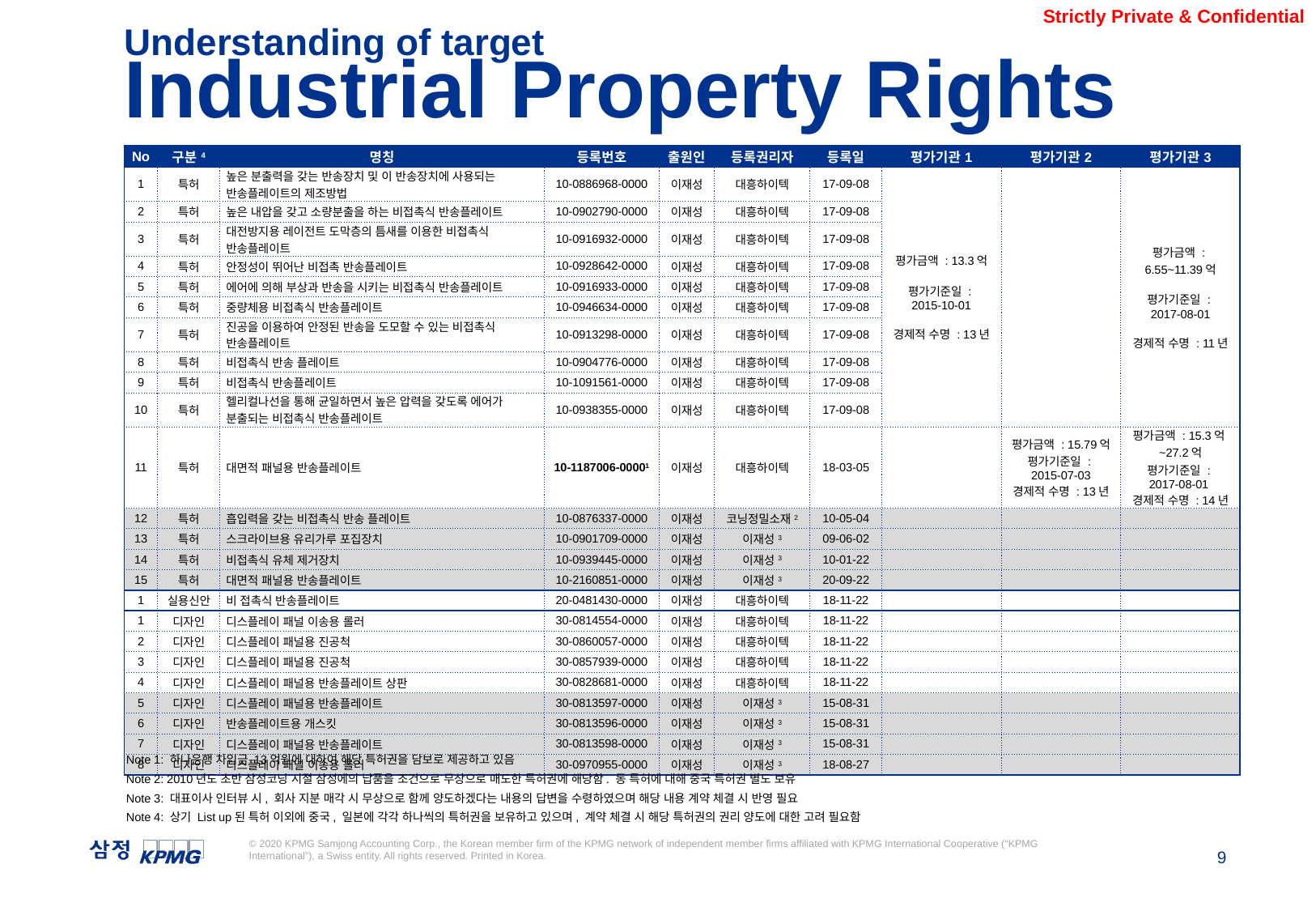

Understanding of target
Industrial Property Rights
| No | 구분4 | 명칭 | 등록번호 | 출원인 | 등록권리자 | 등록일 | 평가기관1 | 평가기관2 | 평가기관3 |
| --- | --- | --- | --- | --- | --- | --- | --- | --- | --- |
| 1 | 특허 | 높은 분출력을 갖는 반송장치 및 이 반송장치에 사용되는 반송플레이트의 제조방법 | 10-0886968-0000 | 이재성 | 대흥하이텍 | 17-09-08 | 평가금액 : 13.3억 평가기준일 : 2015-10-01 경제적 수명 : 13년 |  | 평가금액 : 6.55~11.39억 평가기준일 : 2017-08-01 경제적 수명 : 11년 |
| 2 | 특허 | 높은 내압을 갖고 소량분출을 하는 비접촉식 반송플레이트 | 10-0902790-0000 | 이재성 | 대흥하이텍 | 17-09-08 |  |  |  |
| 3 | 특허 | 대전방지용 레이전트 도막층의 틈새를 이용한 비접촉식 반송플레이트 | 10-0916932-0000 | 이재성 | 대흥하이텍 | 17-09-08 |  |  |  |
| 4 | 특허 | 안정성이 뛰어난 비접촉 반송플레이트 | 10-0928642-0000 | 이재성 | 대흥하이텍 | 17-09-08 |  |  |  |
| 5 | 특허 | 에어에 의해 부상과 반송을 시키는 비접촉식 반송플레이트 | 10-0916933-0000 | 이재성 | 대흥하이텍 | 17-09-08 |  |  |  |
| 6 | 특허 | 중량체용 비접촉식 반송플레이트 | 10-0946634-0000 | 이재성 | 대흥하이텍 | 17-09-08 |  |  |  |
| 7 | 특허 | 진공을 이용하여 안정된 반송을 도모할 수 있는 비접촉식 반송플레이트 | 10-0913298-0000 | 이재성 | 대흥하이텍 | 17-09-08 |  |  |  |
| 8 | 특허 | 비접촉식 반송 플레이트 | 10-0904776-0000 | 이재성 | 대흥하이텍 | 17-09-08 |  |  |  |
| 9 | 특허 | 비접촉식 반송플레이트 | 10-1091561-0000 | 이재성 | 대흥하이텍 | 17-09-08 |  |  |  |
| 10 | 특허 | 헬리컬나선을 통해 균일하면서 높은 압력을 갖도록 에어가 분출되는 비접촉식 반송플레이트 | 10-0938355-0000 | 이재성 | 대흥하이텍 | 17-09-08 |  |  |  |
| 11 | 특허 | 대면적 패널용 반송플레이트 | 10-1187006-00001 | 이재성 | 대흥하이텍 | 18-03-05 |  | 평가금액 : 15.79억 평가기준일 : 2015-07-03 경제적 수명 : 13년 | 평가금액 : 15.3억~27.2억 평가기준일 : 2017-08-01 경제적 수명 : 14년 |
| 12 | 특허 | 흡입력을 갖는 비접촉식 반송 플레이트 | 10-0876337-0000 | 이재성 | 코닝정밀소재2 | 10-05-04 |  |  |  |
| 13 | 특허 | 스크라이브용 유리가루 포집장치 | 10-0901709-0000 | 이재성 | 이재성3 | 09-06-02 |  |  |  |
| 14 | 특허 | 비접촉식 유체 제거장치 | 10-0939445-0000 | 이재성 | 이재성3 | 10-01-22 |  |  |  |
| 15 | 특허 | 대면적 패널용 반송플레이트 | 10-2160851-0000 | 이재성 | 이재성3 | 20-09-22 |  |  |  |
| 1 | 실용신안 | 비 접촉식 반송플레이트 | 20-0481430-0000 | 이재성 | 대흥하이텍 | 18-11-22 |  |  |  |
| 1 | 디자인 | 디스플레이 패널 이송용 롤러 | 30-0814554-0000 | 이재성 | 대흥하이텍 | 18-11-22 |  |  |  |
| 2 | 디자인 | 디스플레이 패널용 진공척 | 30-0860057-0000 | 이재성 | 대흥하이텍 | 18-11-22 |  |  |  |
| 3 | 디자인 | 디스플레이 패널용 진공척 | 30-0857939-0000 | 이재성 | 대흥하이텍 | 18-11-22 |  |  |  |
| 4 | 디자인 | 디스플레이 패널용 반송플레이트 상판 | 30-0828681-0000 | 이재성 | 대흥하이텍 | 18-11-22 |  |  |  |
| 5 | 디자인 | 디스플레이 패널용 반송플레이트 | 30-0813597-0000 | 이재성 | 이재성3 | 15-08-31 |  |  |  |
| 6 | 디자인 | 반송플레이트용 개스킷 | 30-0813596-0000 | 이재성 | 이재성3 | 15-08-31 |  |  |  |
| 7 | 디자인 | 디스플레이 패널용 반송플레이트 | 30-0813598-0000 | 이재성 | 이재성3 | 15-08-31 |  |  |  |
| 8 | 디자인 | 디스플레이 패널 이송용 롤러 | 30-0970955-0000 | 이재성 | 이재성3 | 18-08-27 |  |  |  |
Note 1: 하나은행 차입금 13억원에 대하여 해당 특허권을 담보로 제공하고 있음
Note 2: 2010년도 초반 삼성코닝 시절 삼성에의 납품을 조건으로 무상으로 매도한 특허권에 해당함. 동 특허에 대해 중국 특허권 별도 보유
Note 3: 대표이사 인터뷰 시, 회사 지분 매각 시 무상으로 함께 양도하겠다는 내용의 답변을 수령하였으며 해당 내용 계약 체결 시 반영 필요
Note 4: 상기 List up된 특허 이외에 중국, 일본에 각각 하나씩의 특허권을 보유하고 있으며, 계약 체결 시 해당 특허권의 권리 양도에 대한 고려 필요함